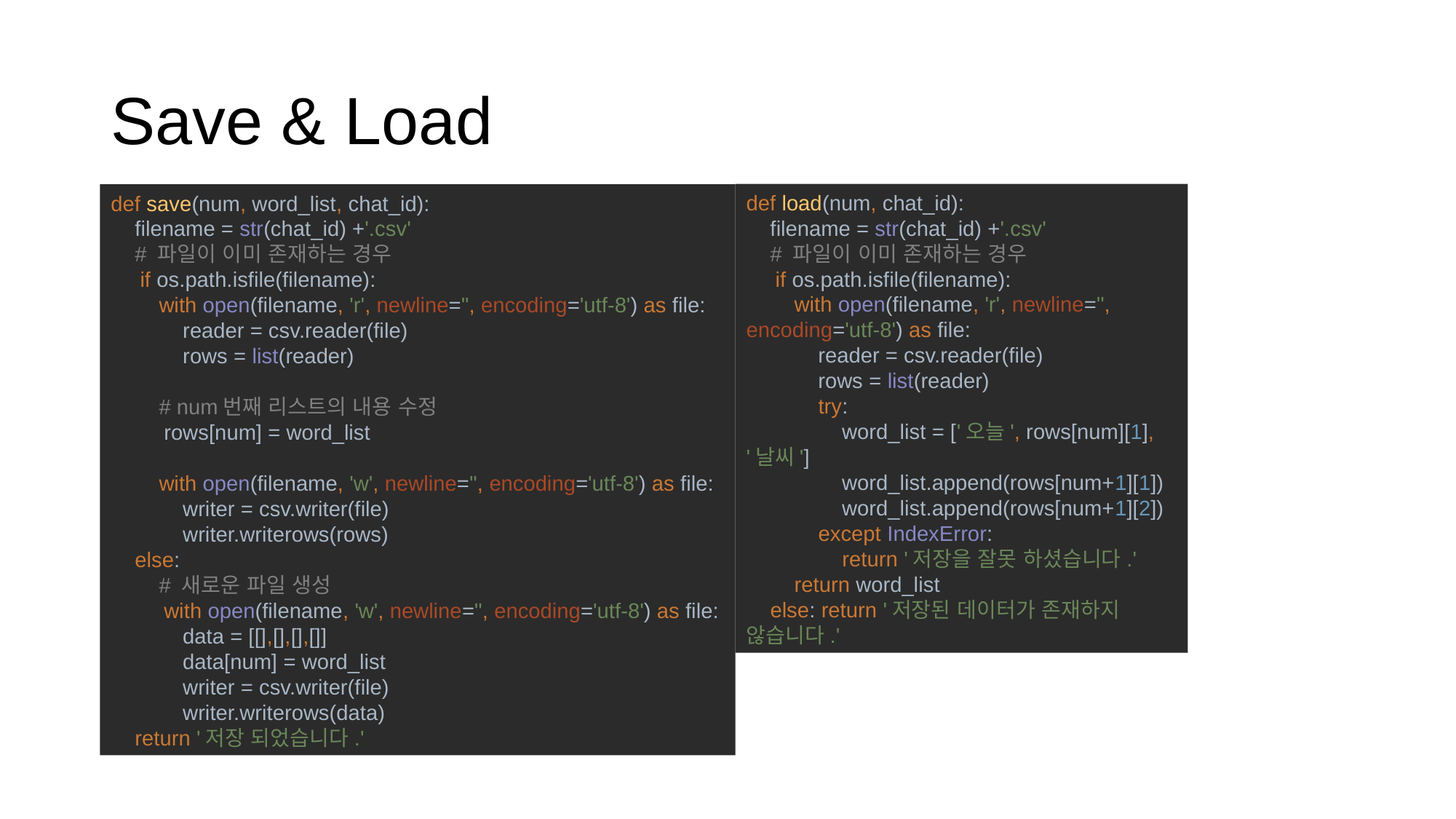

# Save & Load
def save(num, word_list, chat_id):
    filename = str(chat_id) +'.csv'
    # 파일이 이미 존재하는 경우
    if os.path.isfile(filename):
        with open(filename, 'r', newline='', encoding='utf-8') as file:
            reader = csv.reader(file)
            rows = list(reader)
        # num번째 리스트의 내용 수정
        rows[num] = word_list
        with open(filename, 'w', newline='', encoding='utf-8') as file:
            writer = csv.writer(file)
            writer.writerows(rows)
    else:
        # 새로운 파일 생성
        with open(filename, 'w', newline='', encoding='utf-8') as file:
            data = [[],[],[],[]]
            data[num] = word_list
            writer = csv.writer(file)
            writer.writerows(data)
    return '저장 되었습니다.'
def load(num, chat_id):
    filename = str(chat_id) +'.csv'
    # 파일이 이미 존재하는 경우
    if os.path.isfile(filename):
        with open(filename, 'r', newline='', encoding='utf-8') as file:
            reader = csv.reader(file)
            rows = list(reader)
            try:
                word_list = ['오늘', rows[num][1], '날씨']
                word_list.append(rows[num+1][1])
                word_list.append(rows[num+1][2])
            except IndexError:
                return '저장을 잘못 하셨습니다.'
        return word_list
    else: return '저장된 데이터가 존재하지 않습니다.'